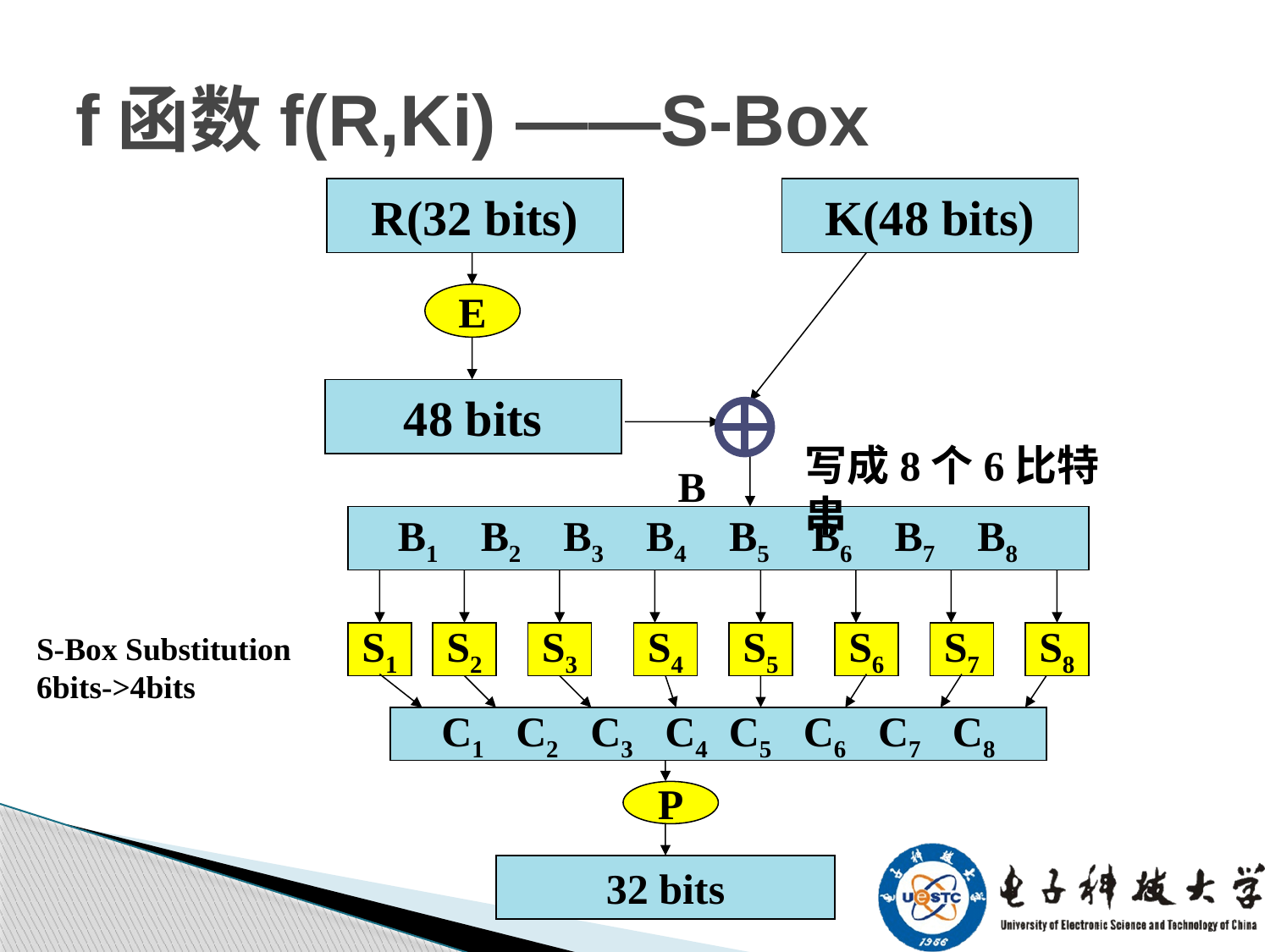

# f函数f(R,Ki) ——S-Box
R(32 bits)
K(48 bits)

E

48 bits

写成8个6比特串
B

B1    B2    B3    B4    B5    B6    B7    B8

S1
S2
S3
S4
S5
S6
S7
S8

C1   C2   C3   C4  C5   C6   C7   C8

P

32 bits

S-Box Substitution
6bits->4bits